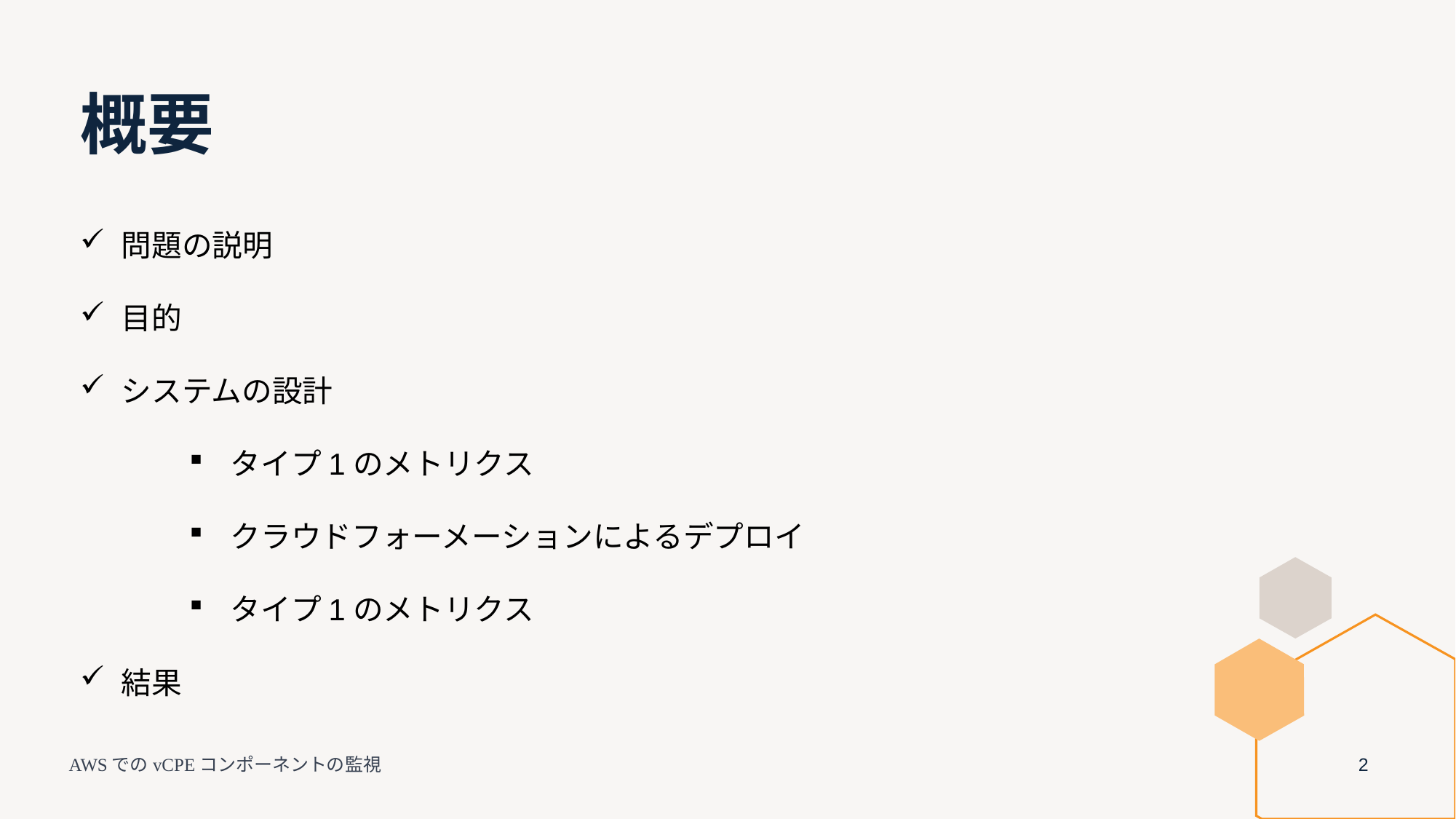

# 概要
問題の説明
目的
システムの設計
タイプ1のメトリクス
クラウドフォーメーションによるデプロイ
タイプ1のメトリクス
結果

AWSでのvCPEコンポーネントの監視
2